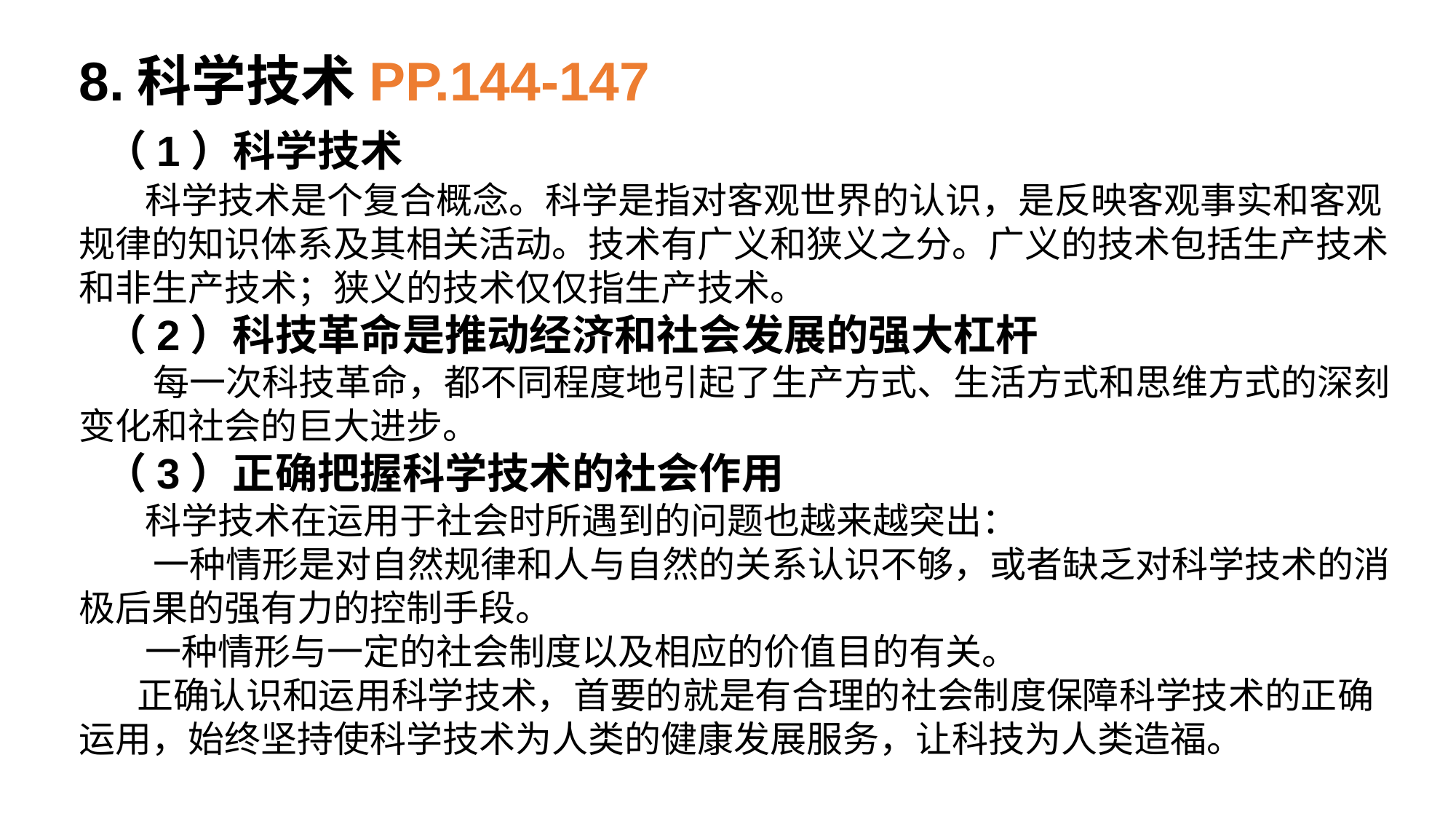

8.科学技术PP.144-147
 （1）科学技术
       科学技术是个复合概念。科学是指对客观世界的认识，是反映客观事实和客观规律的知识体系及其相关活动。技术有广义和狭义之分。广义的技术包括生产技术和非生产技术；狭义的技术仅仅指生产技术。
  （2）科技革命是推动经济和社会发展的强大杠杆
        每一次科技革命，都不同程度地引起了生产方式、生活方式和思维方式的深刻变化和社会的巨大进步。
  （3）正确把握科学技术的社会作用
       科学技术在运用于社会时所遇到的问题也越来越突出：
        一种情形是对自然规律和人与自然的关系认识不够，或者缺乏对科学技术的消极后果的强有力的控制手段。
       一种情形与一定的社会制度以及相应的价值目的有关。
      正确认识和运用科学技术，首要的就是有合理的社会制度保障科学技术的正确运用，始终坚持使科学技术为人类的健康发展服务，让科技为人类造福。